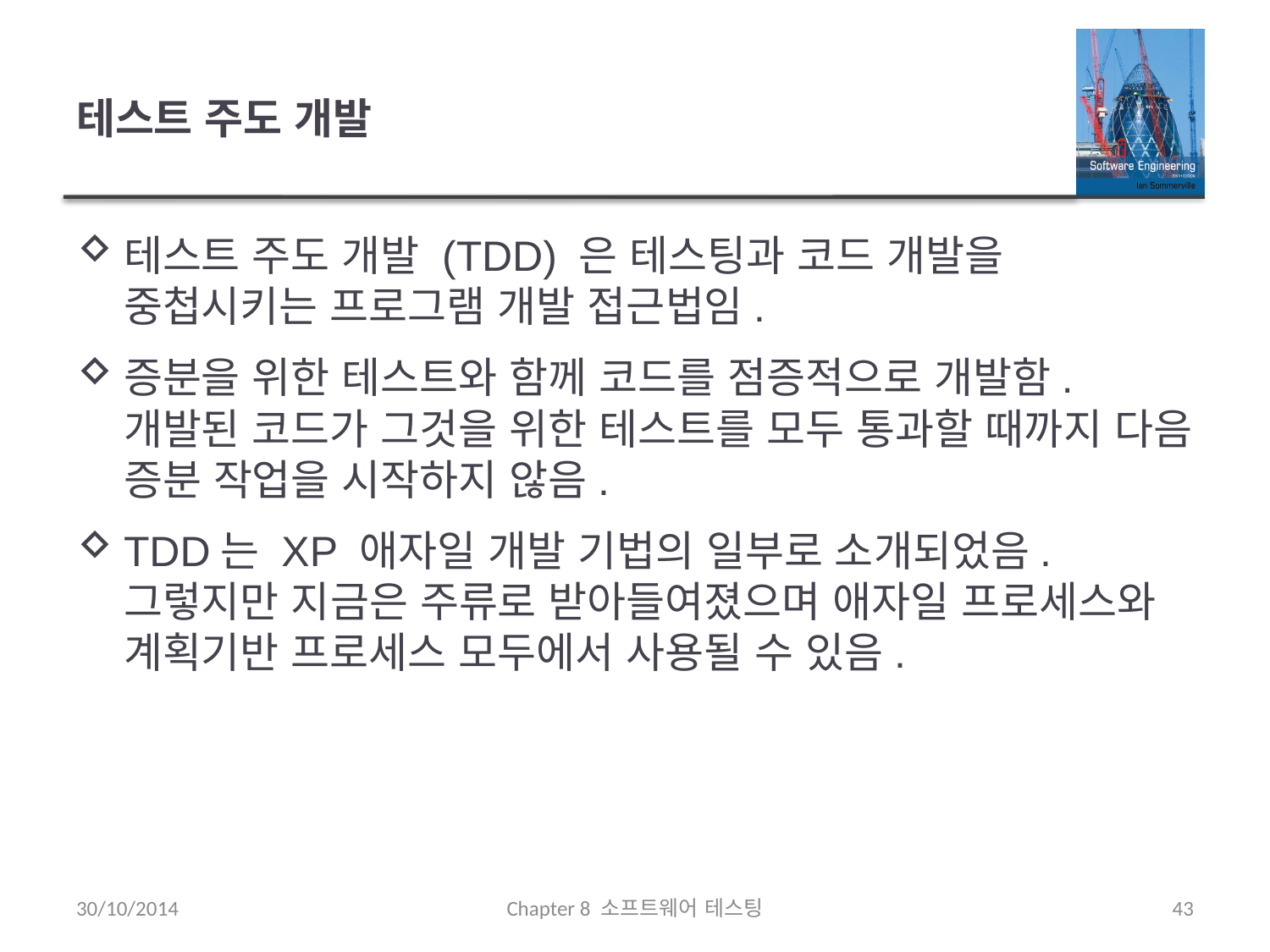

# 테스트 주도 개발
테스트 주도 개발 (TDD) 은 테스팅과 코드 개발을 중첩시키는 프로그램 개발 접근법임.
증분을 위한 테스트와 함께 코드를 점증적으로 개발함. 개발된 코드가 그것을 위한 테스트를 모두 통과할 때까지 다음 증분 작업을 시작하지 않음.
TDD는 XP 애자일 개발 기법의 일부로 소개되었음. 그렇지만 지금은 주류로 받아들여졌으며 애자일 프로세스와 계획기반 프로세스 모두에서 사용될 수 있음.
30/10/2014
Chapter 8 소프트웨어 테스팅
43